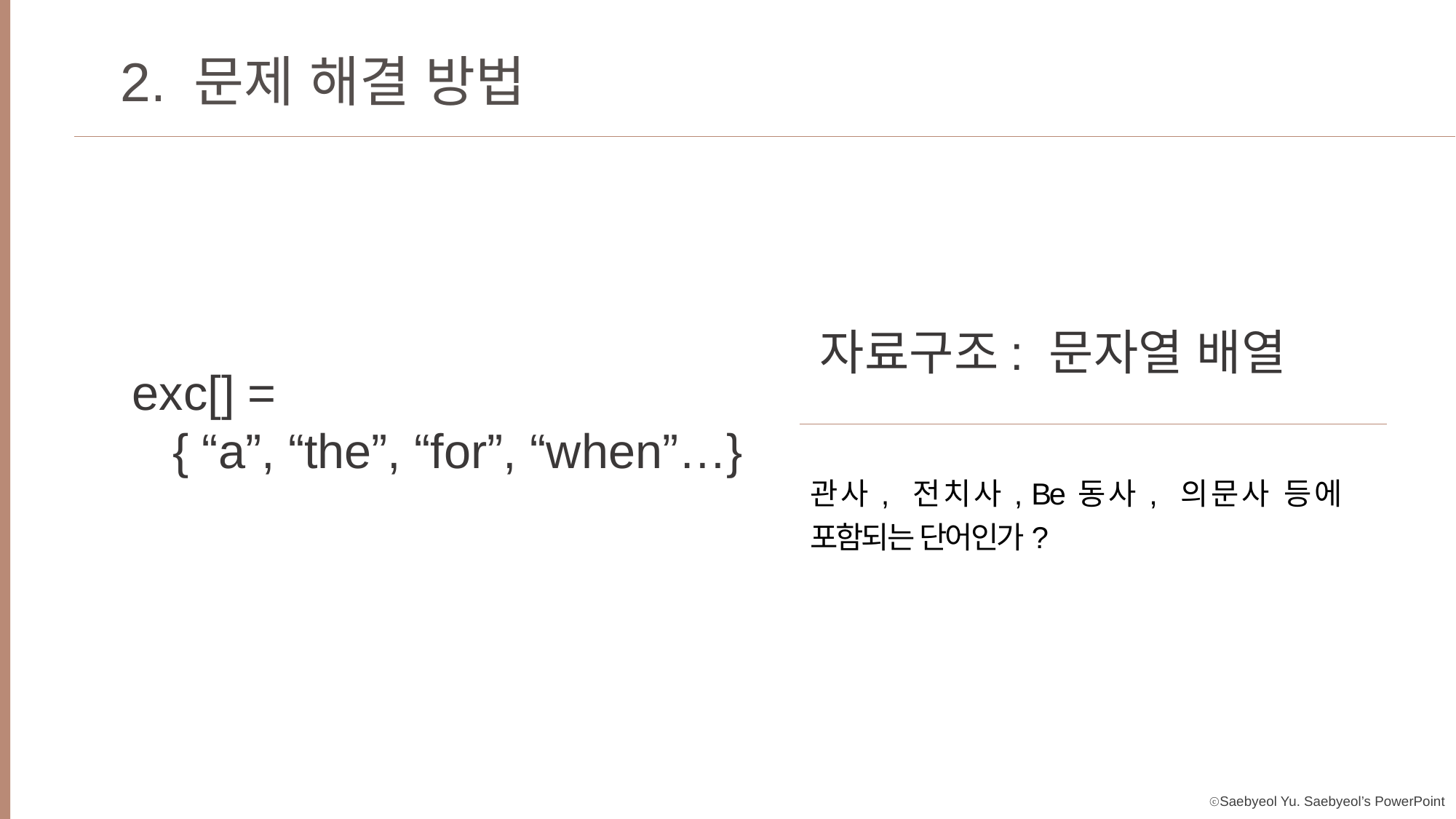

2. 문제 해결 방법

자료구조: 문자열 배열
관사, 전치사, Be동사, 의문사 등에 포함되는 단어인가?
exc[] =
   { “a”, “the”, “for”, “when”…}